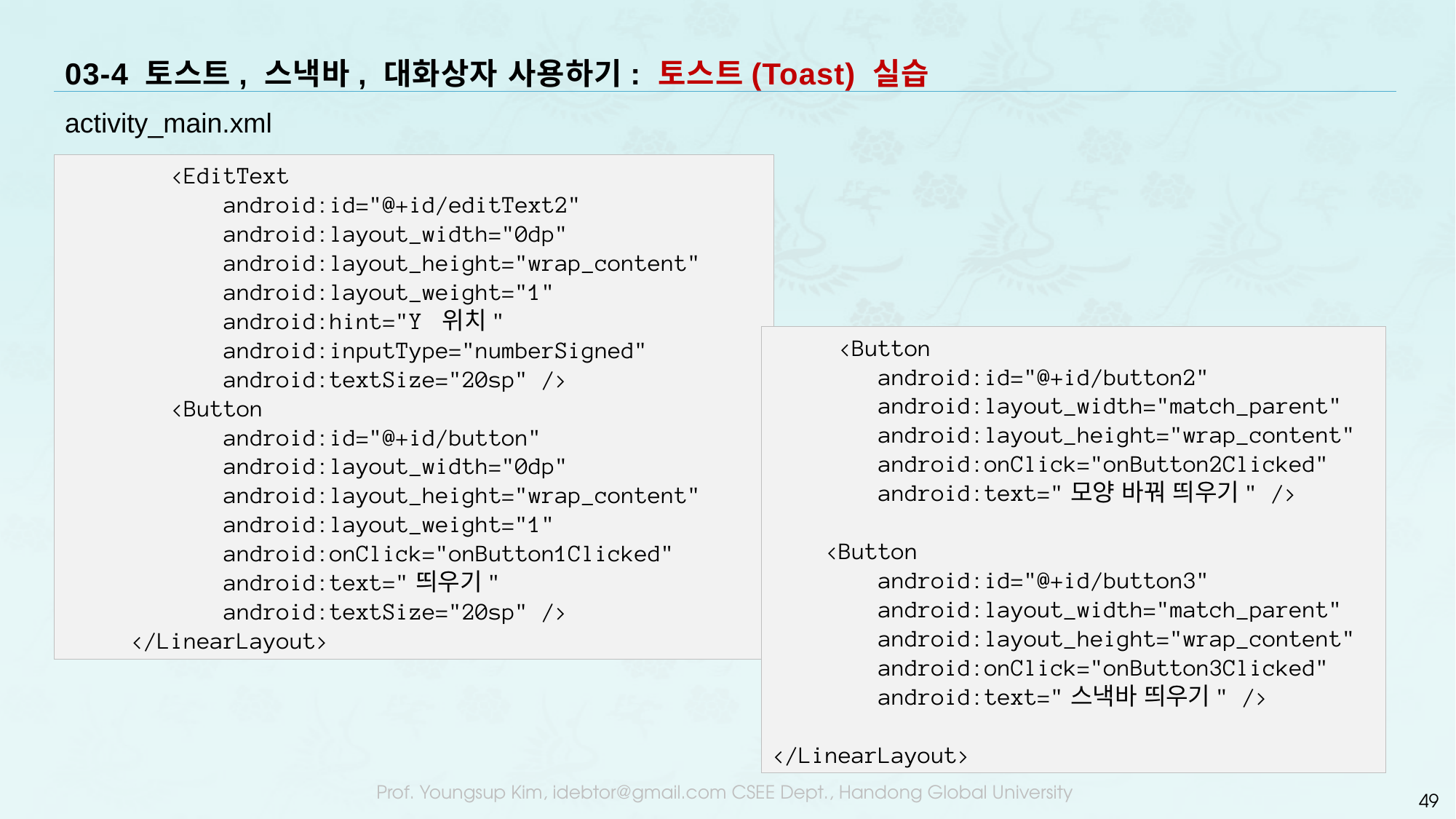

# 03-4 토스트, 스낵바, 대화상자 사용하기: 토스트(Toast) 실습
activity_main.xml

        <EditText
            android:id="@+id/editText2"
            android:layout_width="0dp"
            android:layout_height="wrap_content"
            android:layout_weight="1"
            android:hint="Y 위치"
            android:inputType="numberSigned"
            android:textSize="20sp" />
        <Button
            android:id="@+id/button"
            android:layout_width="0dp"
            android:layout_height="wrap_content"
            android:layout_weight="1"
            android:onClick="onButton1Clicked"
            android:text="띄우기"
            android:textSize="20sp" />
     </LinearLayout>
     <Button
        android:id="@+id/button2"
        android:layout_width="match_parent"
        android:layout_height="wrap_content"
        android:onClick="onButton2Clicked"
        android:text="모양 바꿔 띄우기" />

    <Button
        android:id="@+id/button3"
        android:layout_width="match_parent"
        android:layout_height="wrap_content"
        android:onClick="onButton3Clicked"
        android:text="스낵바 띄우기" />

</LinearLayout>
49